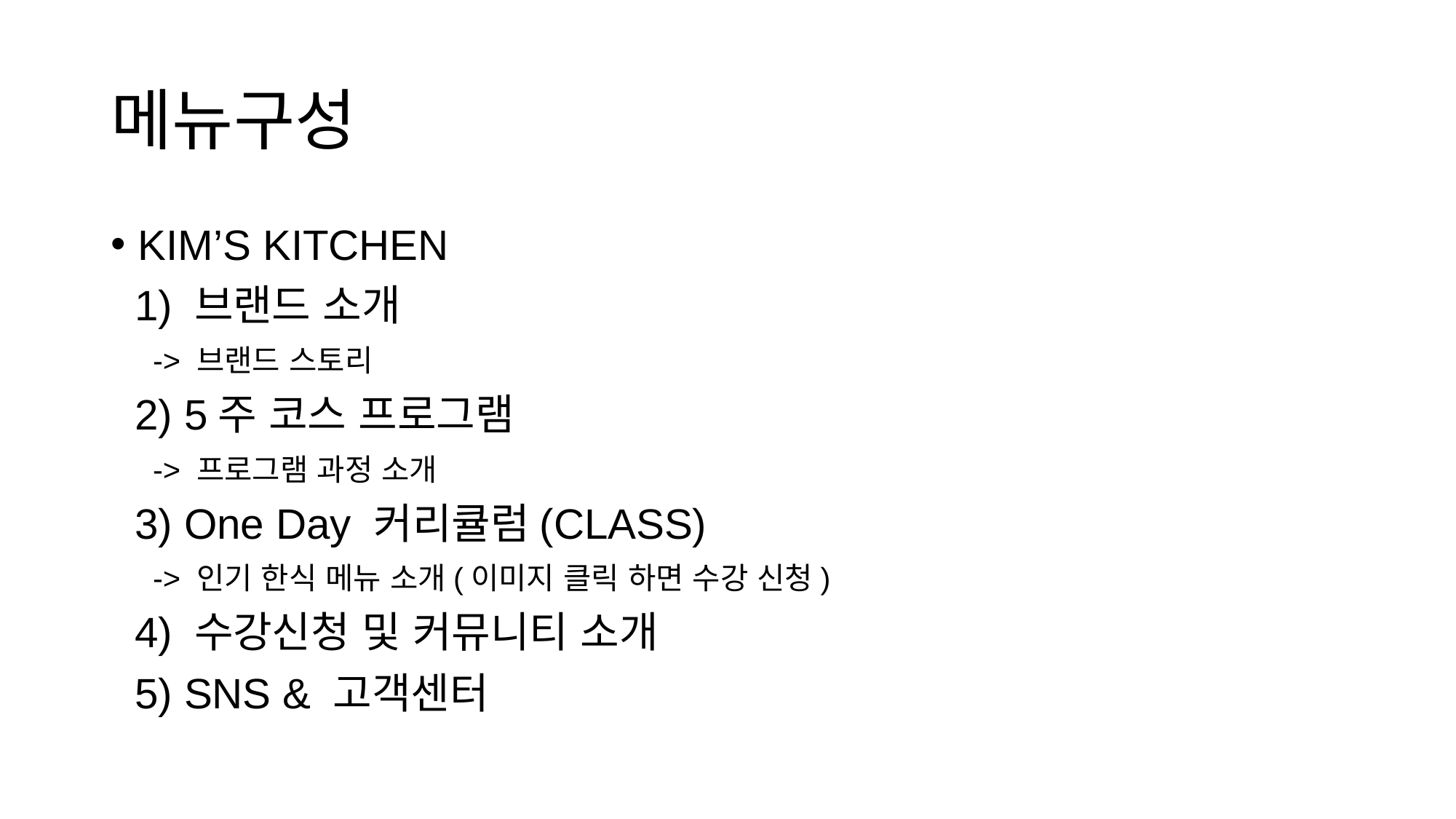

# 메뉴구성
KIM’S KITCHEN
  1) 브랜드 소개
     -> 브랜드 스토리
  2) 5주 코스 프로그램
     -> 프로그램 과정 소개
  3) One Day 커리큘럼(CLASS)
     -> 인기 한식 메뉴 소개(이미지 클릭 하면 수강 신청)
  4) 수강신청 및 커뮤니티 소개
  5) SNS & 고객센터